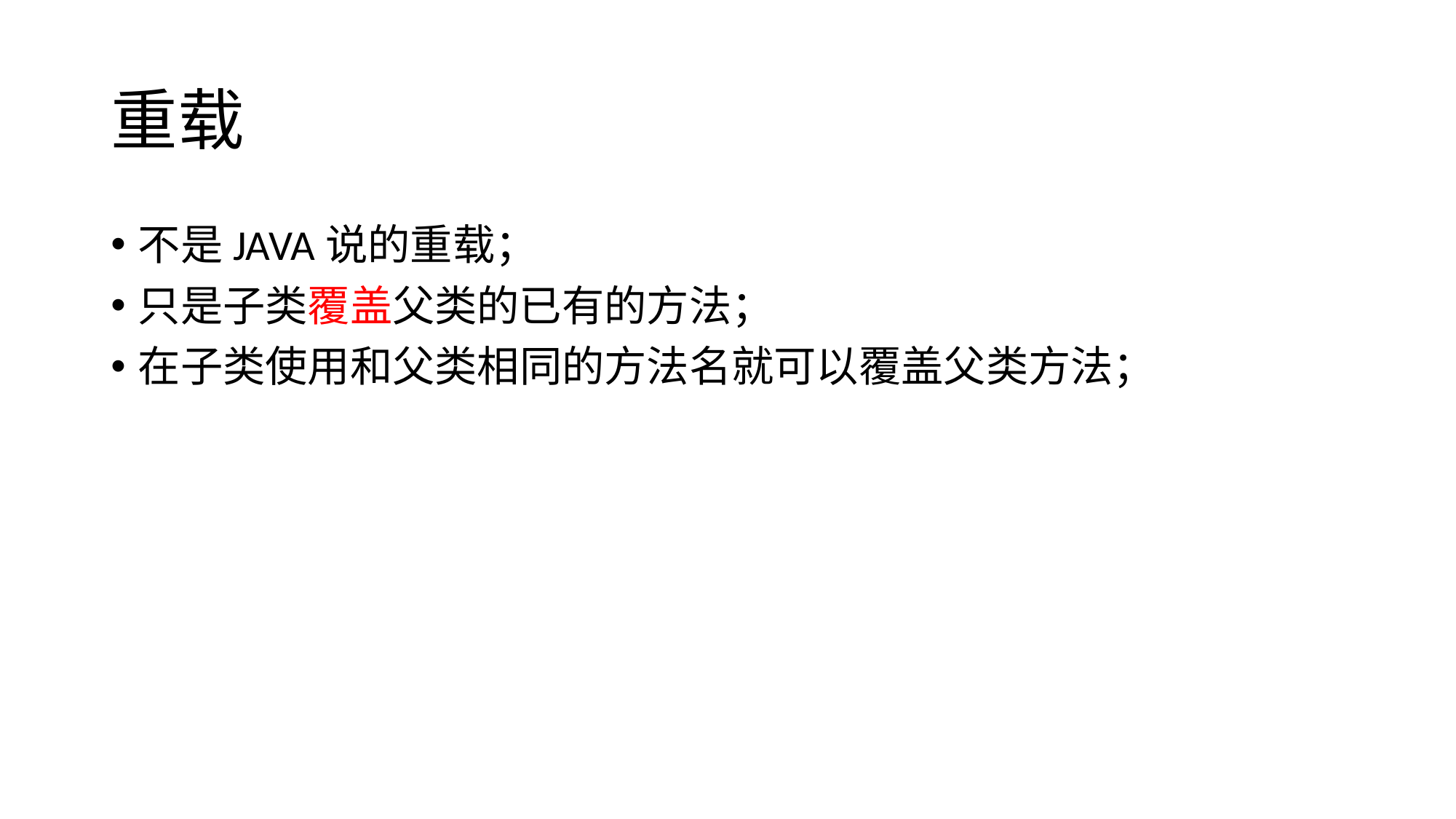

# 重载
不是JAVA说的重载；
只是子类覆盖父类的已有的方法；
在子类使用和父类相同的方法名就可以覆盖父类方法；